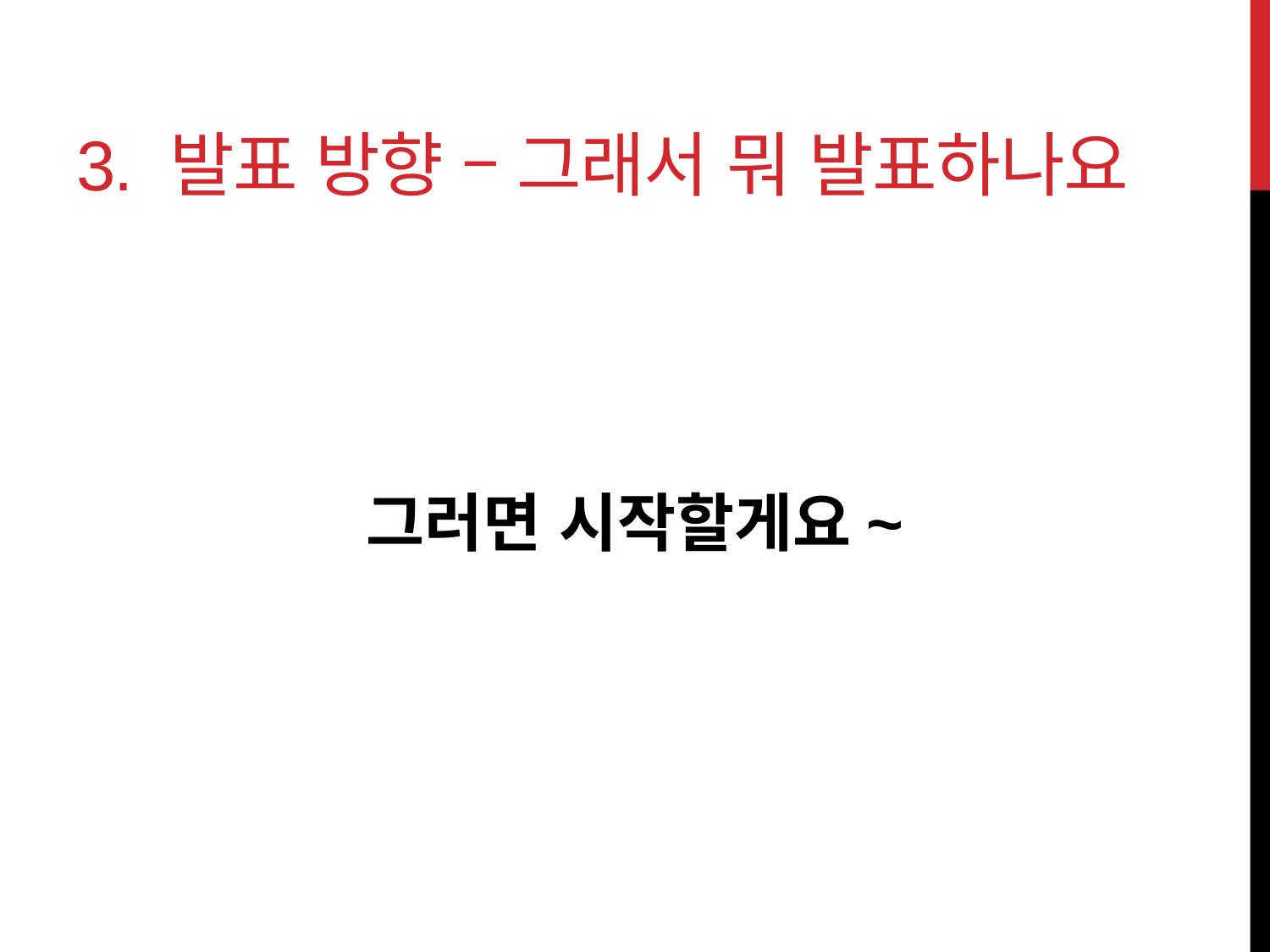

# 3. 발표 방향 – 그래서 뭐 발표하나요
그러면 시작할게요~